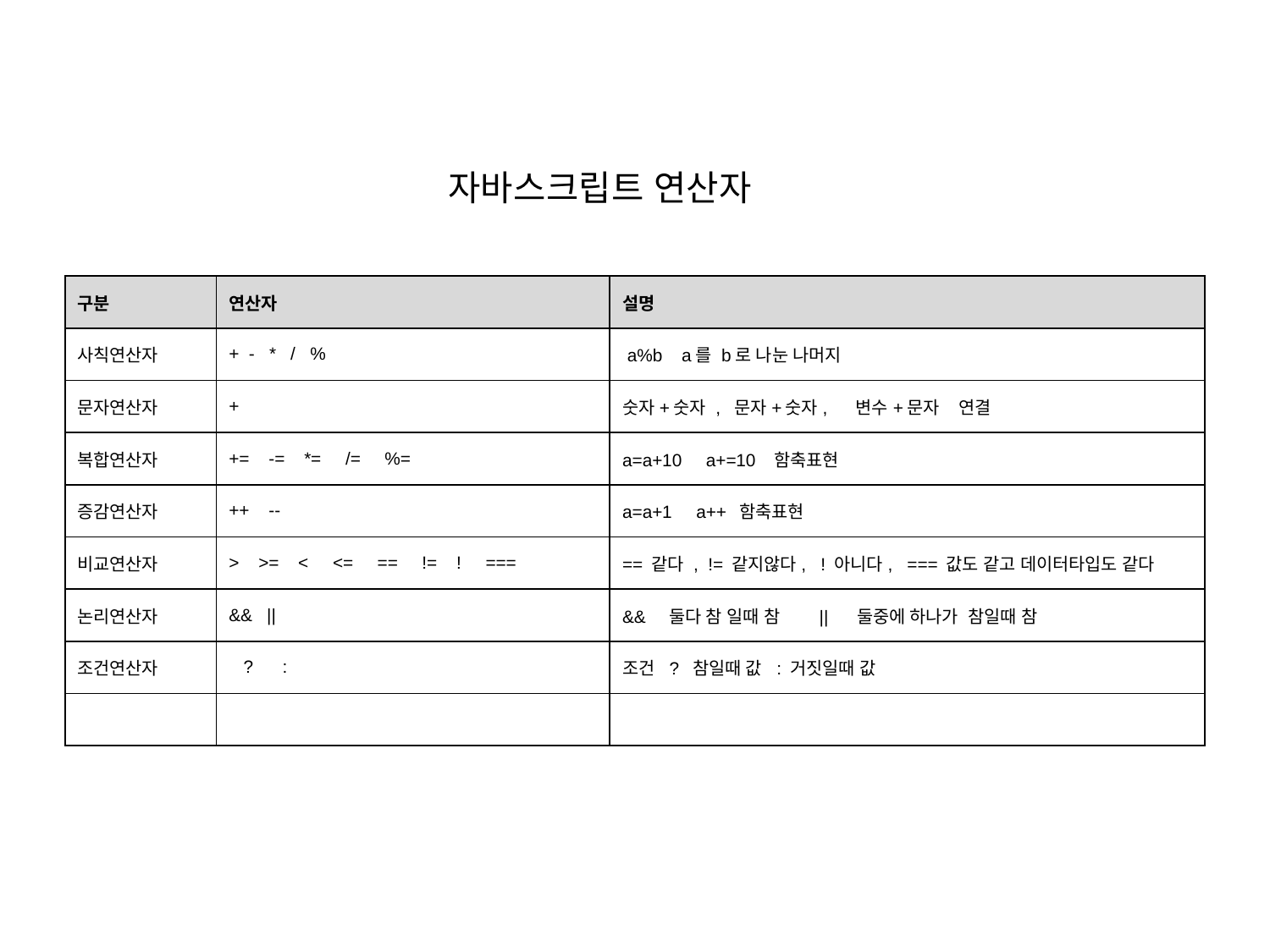

자바스크립트 연산자
| 구분 | 연산자 | 설명 |
| --- | --- | --- |
| 사칙연산자 | + - \* / % | a%b a를 b로 나눈 나머지 |
| 문자연산자 | + | 숫자+숫자 , 문자+숫자, 변수+문자 연결 |
| 복합연산자 | += -= \*= /= %= | a=a+10 a+=10 함축표현 |
| 증감연산자 | ++ -- | a=a+1 a++ 함축표현 |
| 비교연산자 | > >= < <= == != ! === | == 같다 , != 같지않다, ! 아니다, === 값도 같고 데이터타입도 같다 |
| 논리연산자 | && || | && 둘다 참 일때 참 || 둘중에 하나가 참일때 참 |
| 조건연산자 | ? : | 조건 ? 참일때 값 : 거짓일때 값 |
|  |  |  |